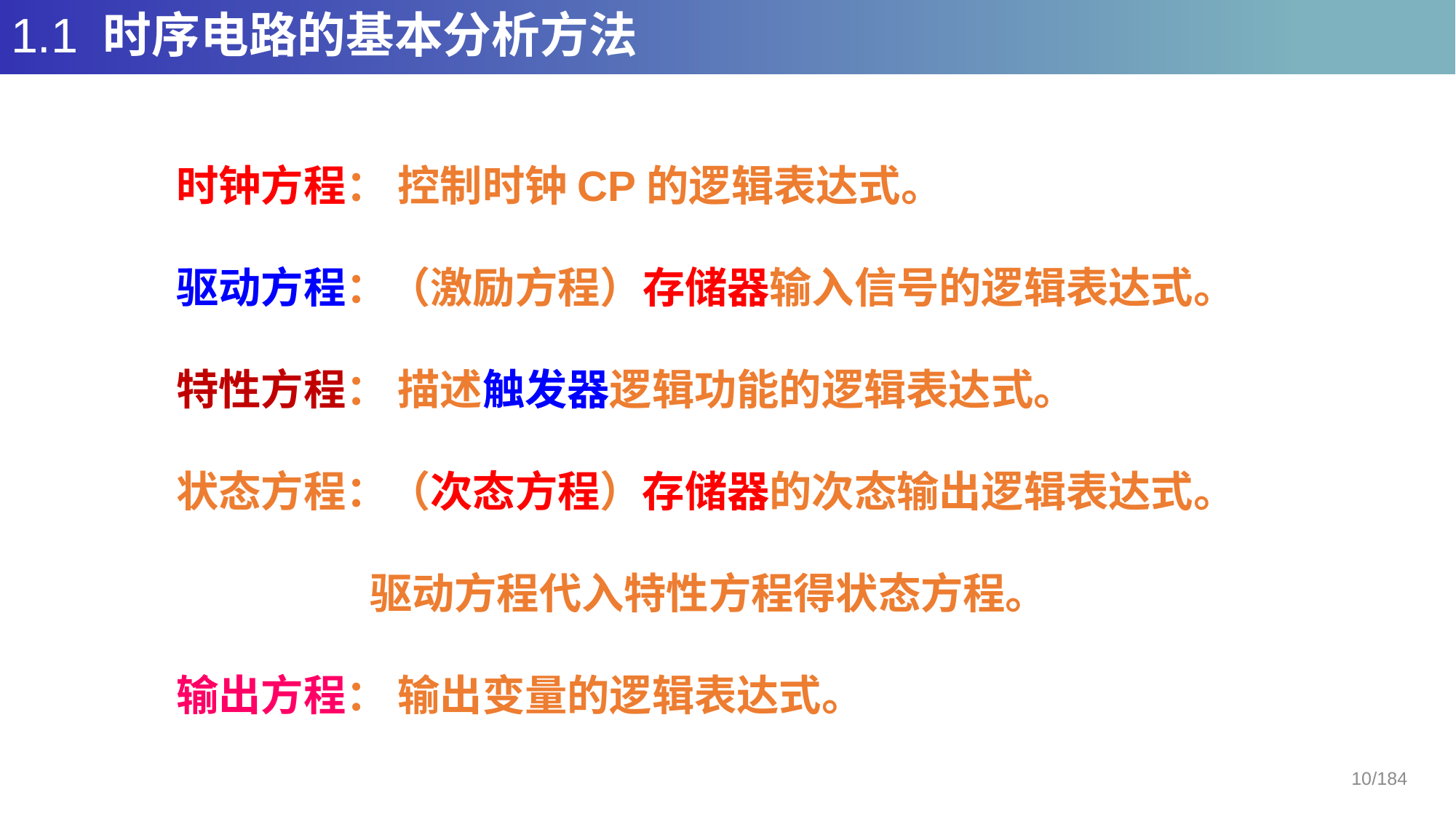

# 1.1 时序电路的基本分析方法
时钟方程： 控制时钟CP的逻辑表达式。
驱动方程：（激励方程）存储器输入信号的逻辑表达式。
特性方程： 描述触发器逻辑功能的逻辑表达式。
状态方程：（次态方程）存储器的次态输出逻辑表达式。
                   驱动方程代入特性方程得状态方程。
输出方程： 输出变量的逻辑表达式。
10/184